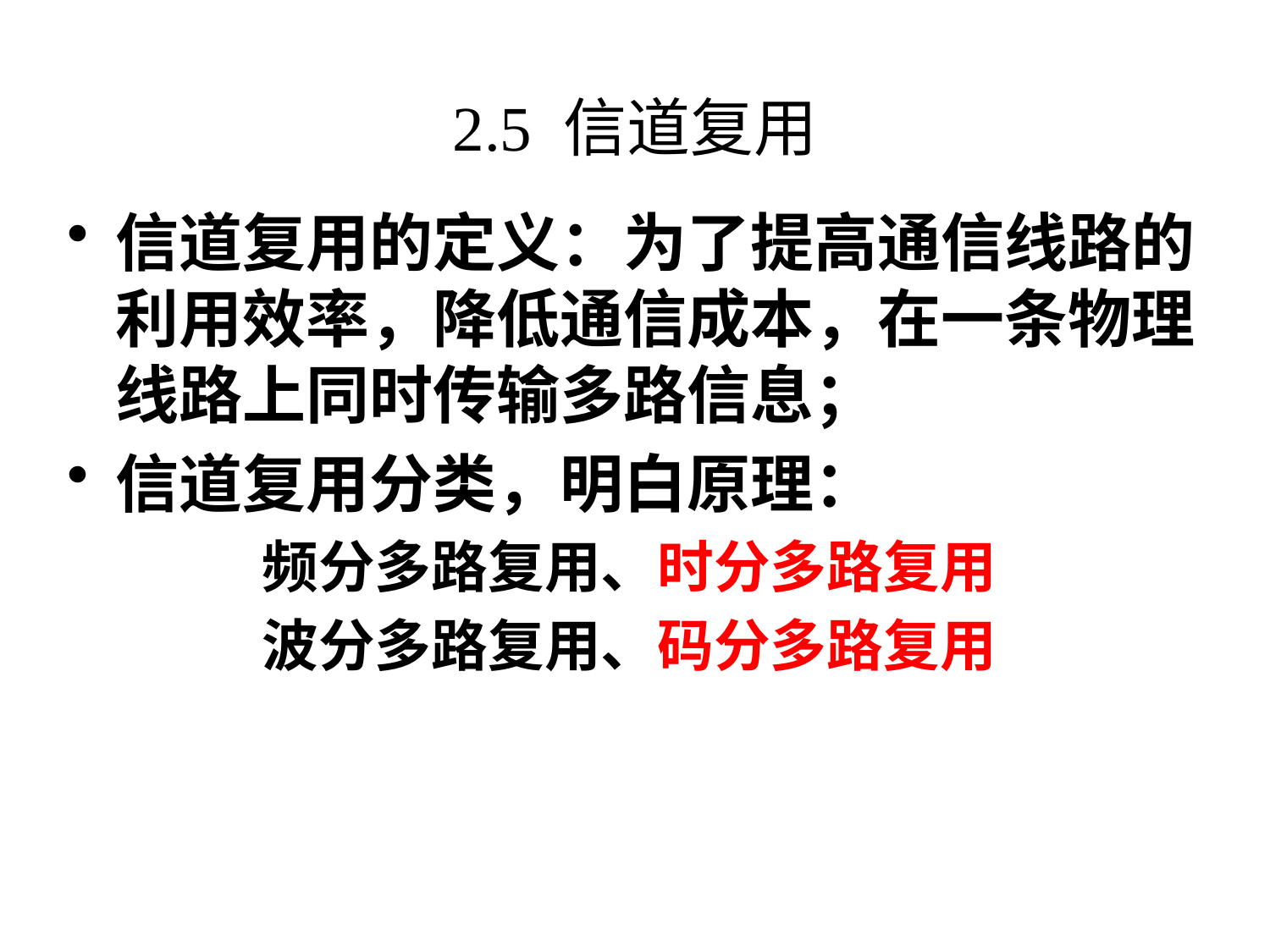

# 2.5 信道复用
信道复用的定义：为了提高通信线路的利用效率，降低通信成本，在一条物理线路上同时传输多路信息；
信道复用分类，明白原理：
              频分多路复用、时分多路复用
              波分多路复用、码分多路复用